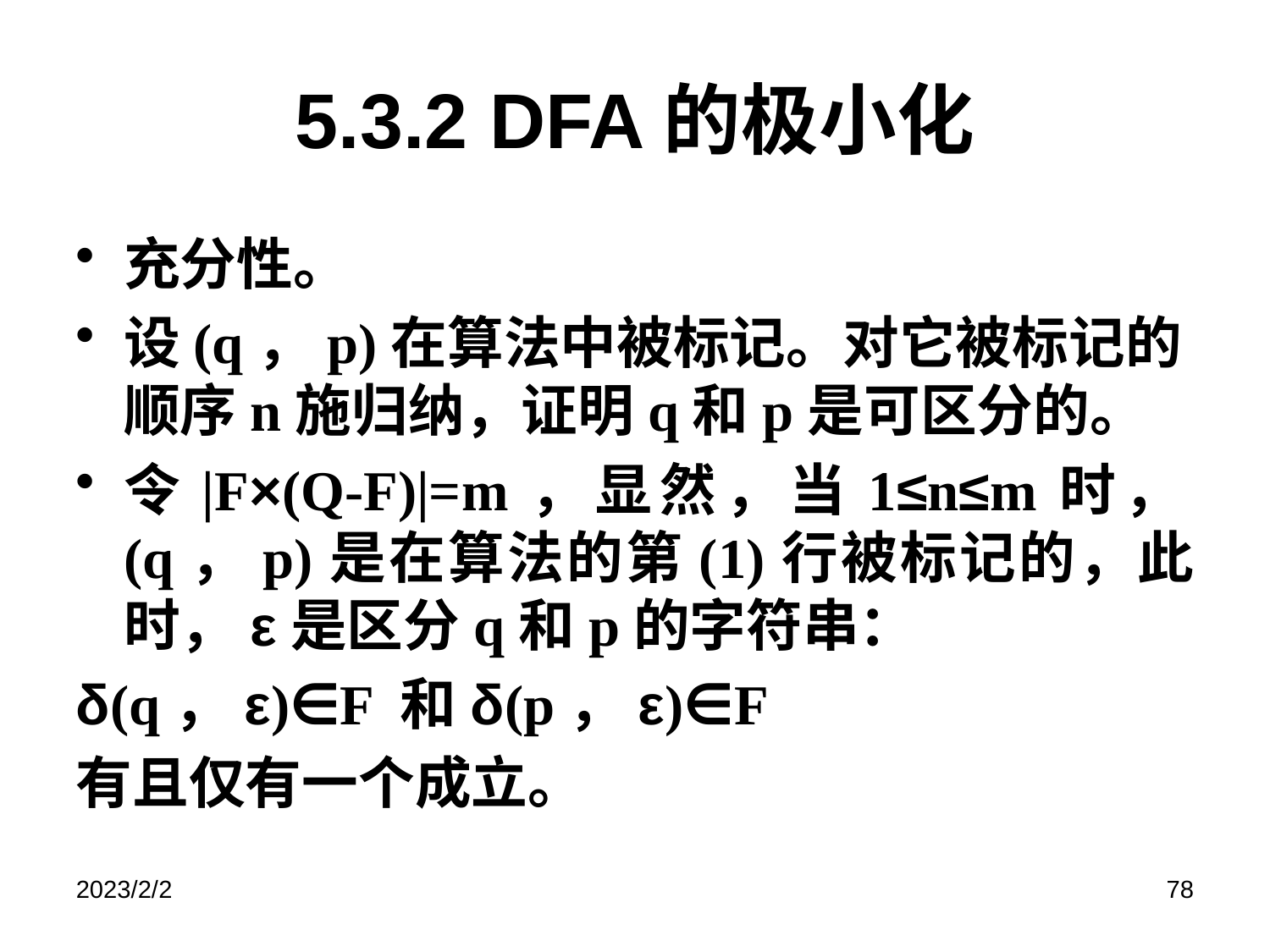

# 5.3.2 DFA的极小化
充分性。
设(q，p)在算法中被标记。对它被标记的顺序n施归纳，证明q和p是可区分的。
令|F×(Q-F)|=m，显然，当1≤n≤m时，(q，p)是在算法的第(1)行被标记的，此时，ε是区分q和p的字符串：
δ(q，ε)∈F 和δ(p，ε)∈F
有且仅有一个成立。
2023/2/2
78